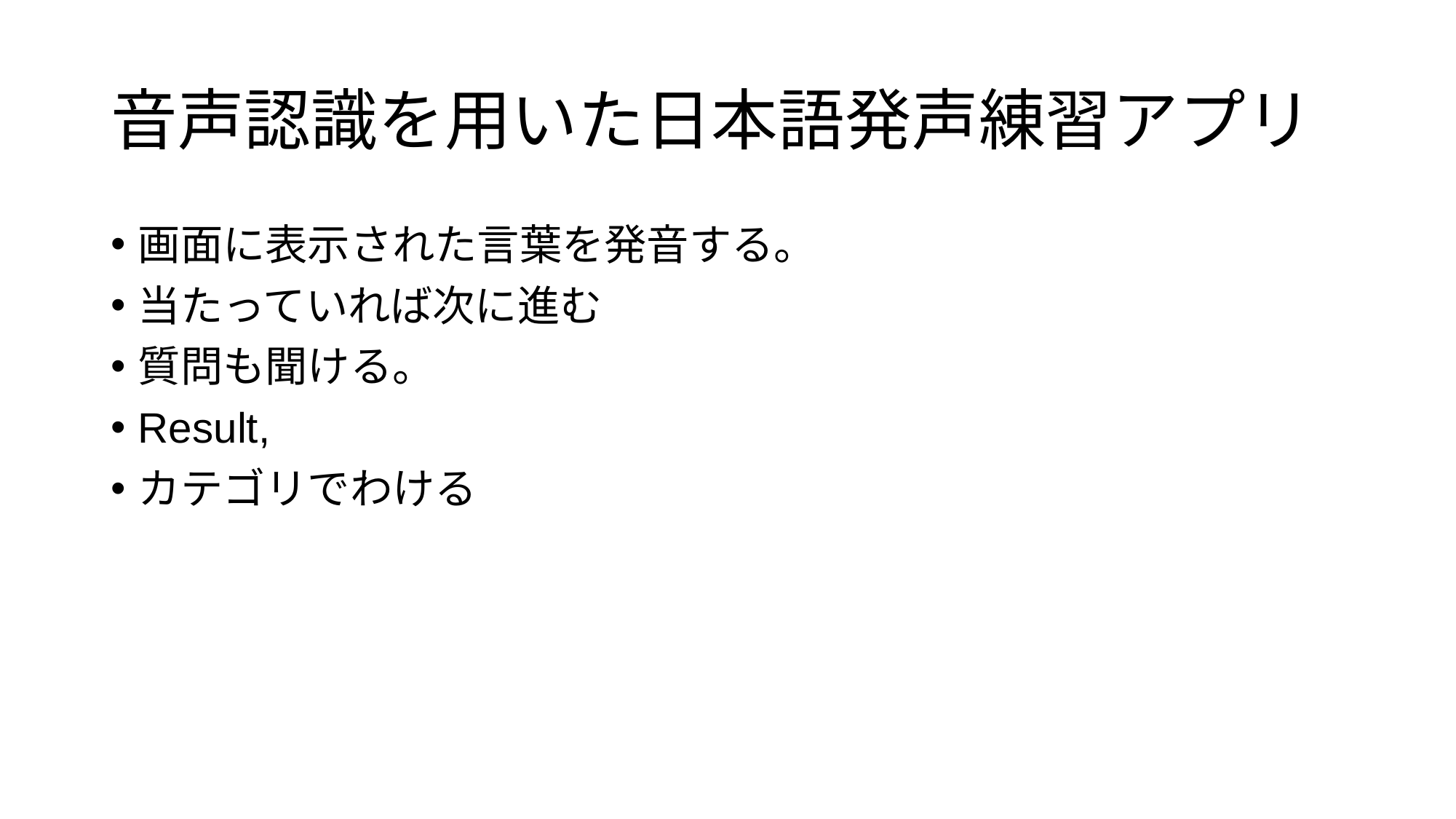

# 音声認識を用いた日本語発声練習アプリ
画面に表示された言葉を発音する。
当たっていれば次に進む
質問も聞ける。
Result,
カテゴリでわける